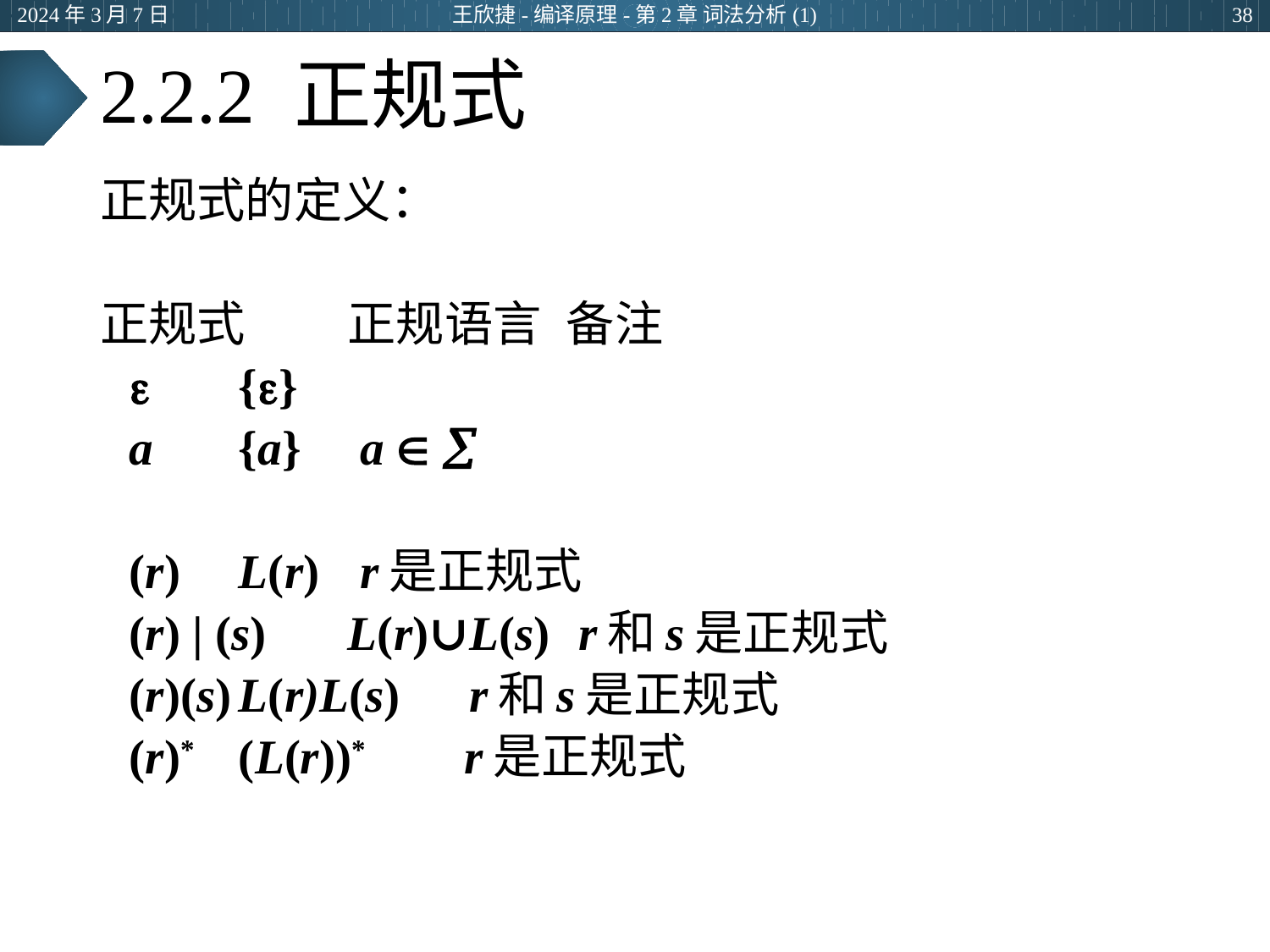

2024年3月7日
王欣捷-编译原理-第2章 词法分析(1)
38
# 2.2.2 正规式
正规式的定义：

正规式	正规语言		备注
	ε		{ε}
	a		{a}			 a ∈ ∑

	(r)		L(r) 			 r是正规式
	(r) | (s)	L(r)∪L(s) 		 r和s是正规式
	(r)(s)	L(r)L(s)		 r和s是正规式
	(r)*		(L(r))*		 r是正规式